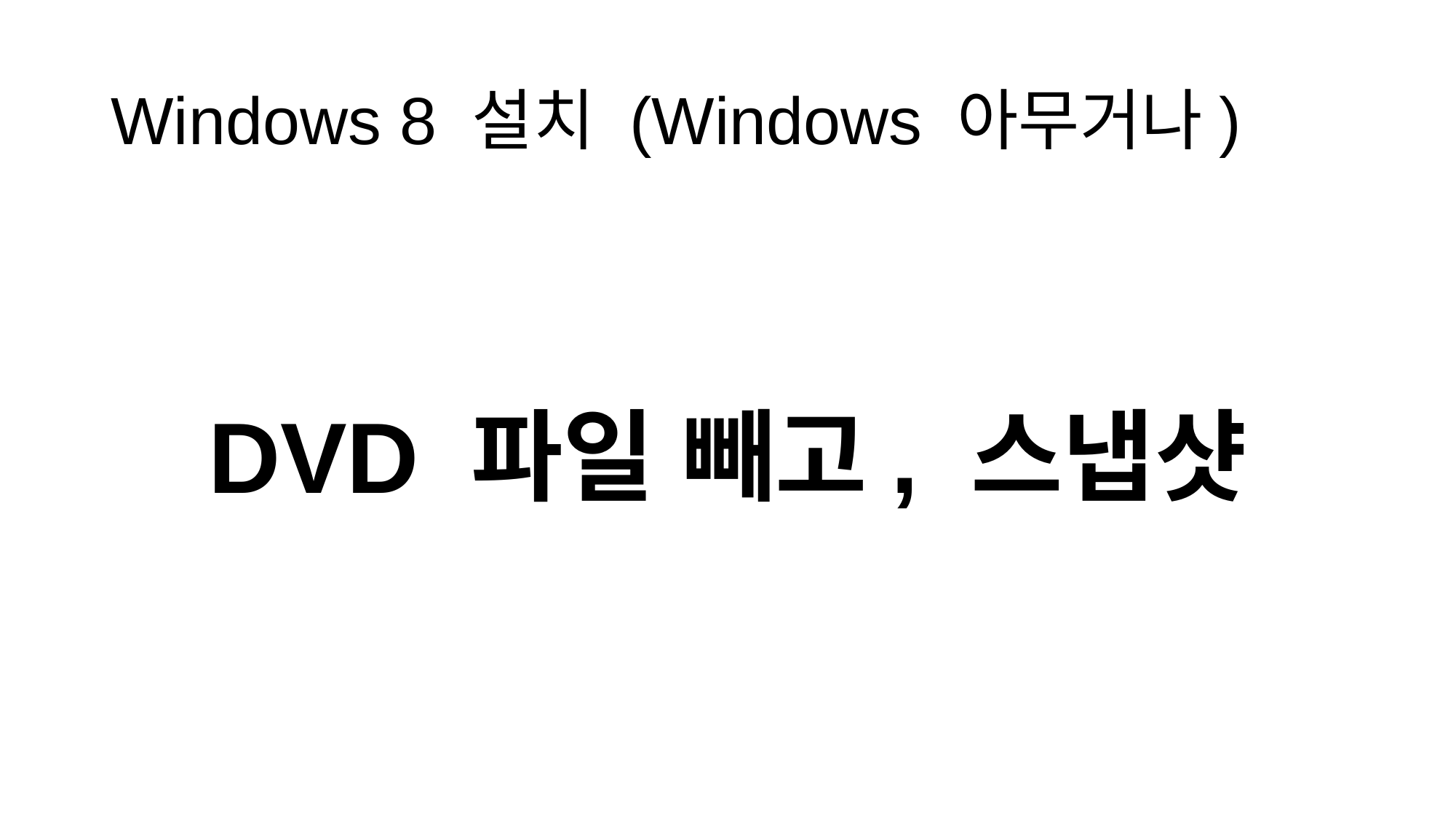

# Windows 8 설치 (Windows 아무거나)
DVD 파일 빼고, 스냅샷